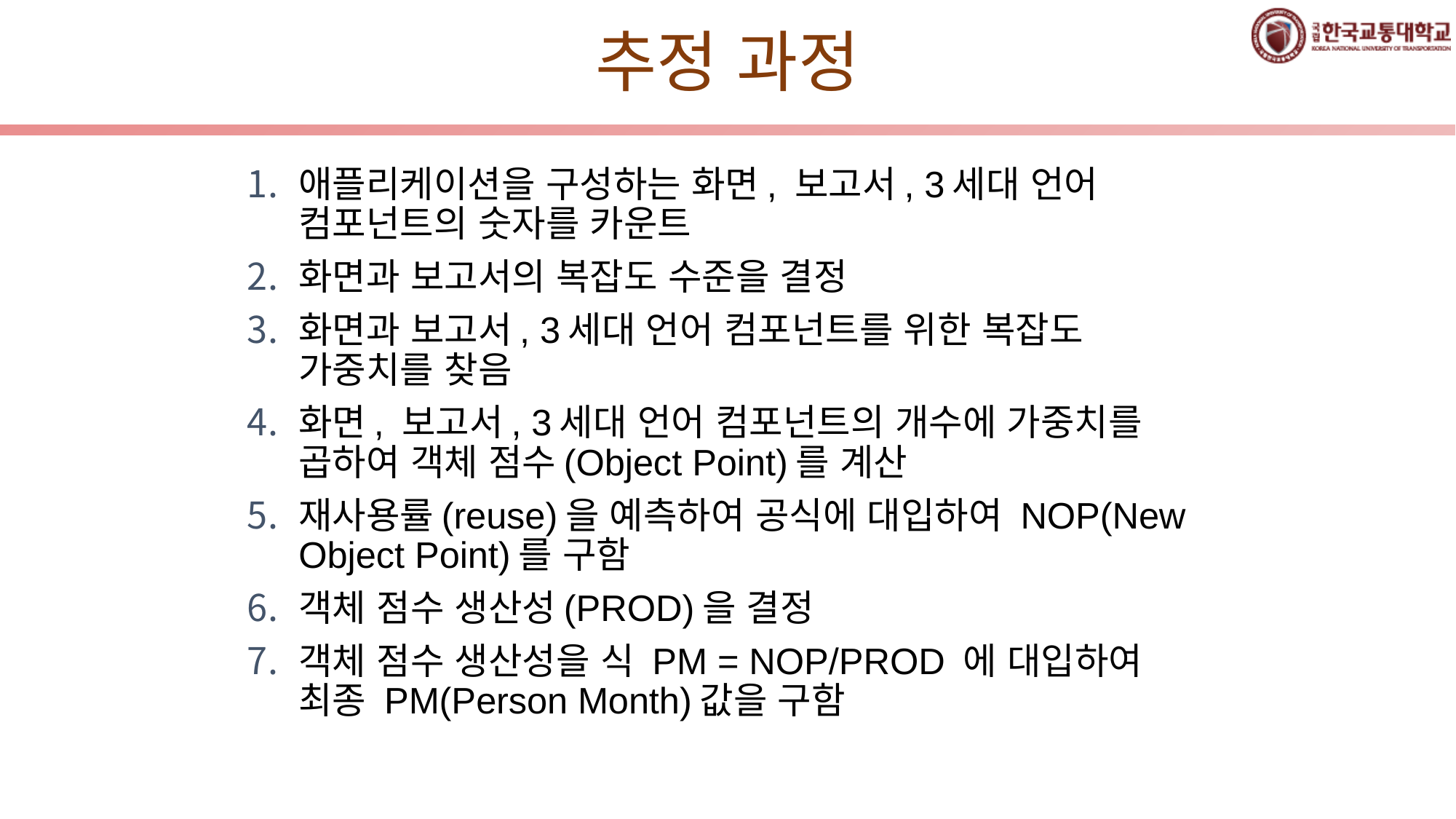

# 추정 과정
애플리케이션을 구성하는 화면, 보고서, 3세대 언어 컴포넌트의 숫자를 카운트
화면과 보고서의 복잡도 수준을 결정
화면과 보고서, 3세대 언어 컴포넌트를 위한 복잡도 가중치를 찾음
화면, 보고서, 3세대 언어 컴포넌트의 개수에 가중치를 곱하여 객체 점수(Object Point)를 계산
재사용률(reuse)을 예측하여 공식에 대입하여 NOP(New Object Point)를 구함
객체 점수 생산성(PROD)을 결정
객체 점수 생산성을 식 PM = NOP/PROD 에 대입하여 최종 PM(Person Month)값을 구함
59